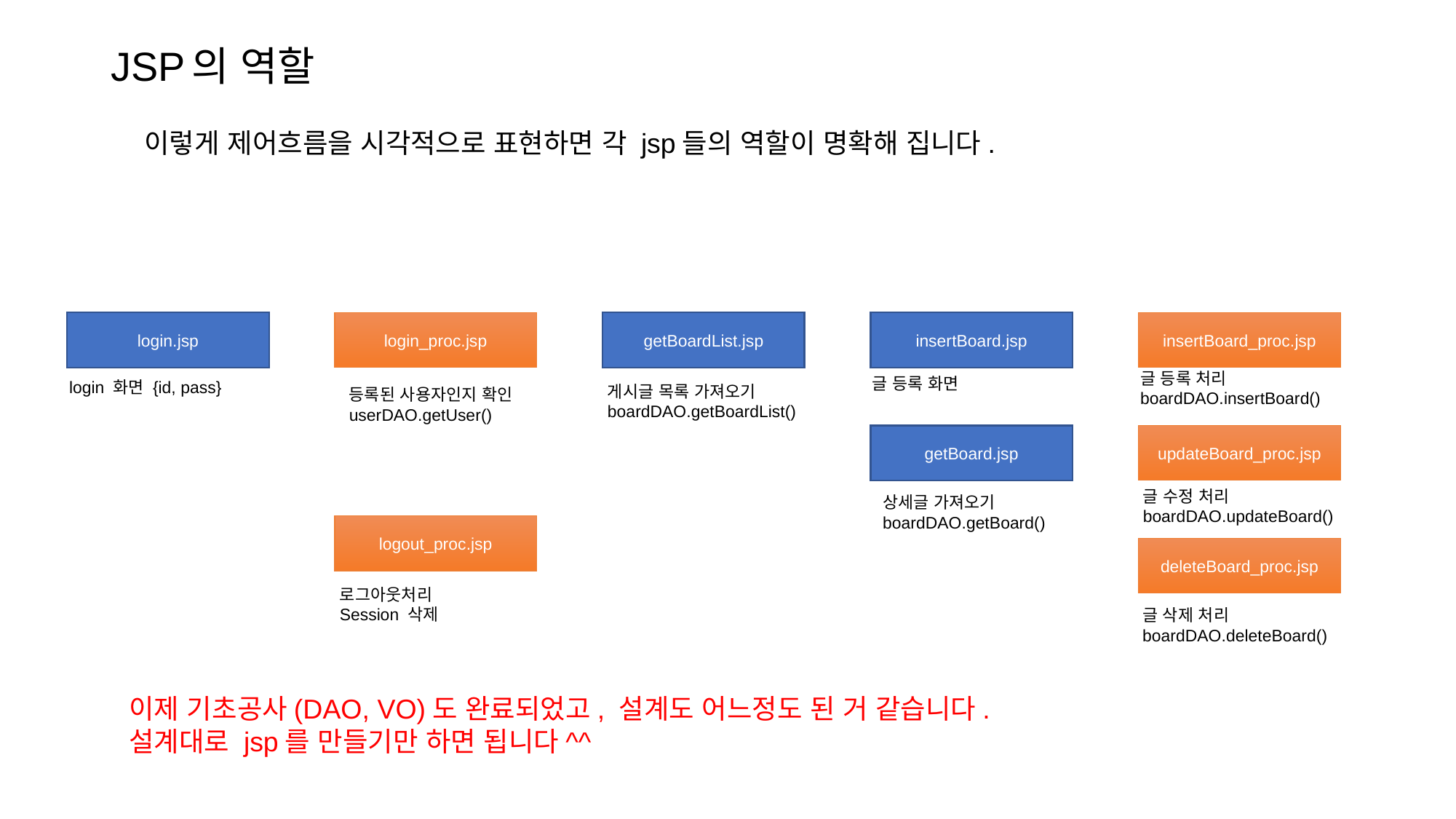

# JSP의 역할
이렇게 제어흐름을 시각적으로 표현하면 각 jsp들의 역할이 명확해 집니다.
login.jsp
login_proc.jsp
getBoardList.jsp
insertBoard.jsp
insertBoard_proc.jsp
글 등록 처리
boardDAO.insertBoard()
글 등록 화면
login 화면 {id, pass}
게시글 목록 가져오기
boardDAO.getBoardList()
등록된 사용자인지 확인
userDAO.getUser()
getBoard.jsp
updateBoard_proc.jsp
글 수정 처리
boardDAO.updateBoard()
상세글 가져오기
boardDAO.getBoard()
logout_proc.jsp
deleteBoard_proc.jsp
로그아웃처리
Session 삭제
글 삭제 처리
boardDAO.deleteBoard()
이제 기초공사(DAO, VO)도 완료되었고, 설계도 어느정도 된 거 같습니다.
설계대로 jsp를 만들기만 하면 됩니다^^